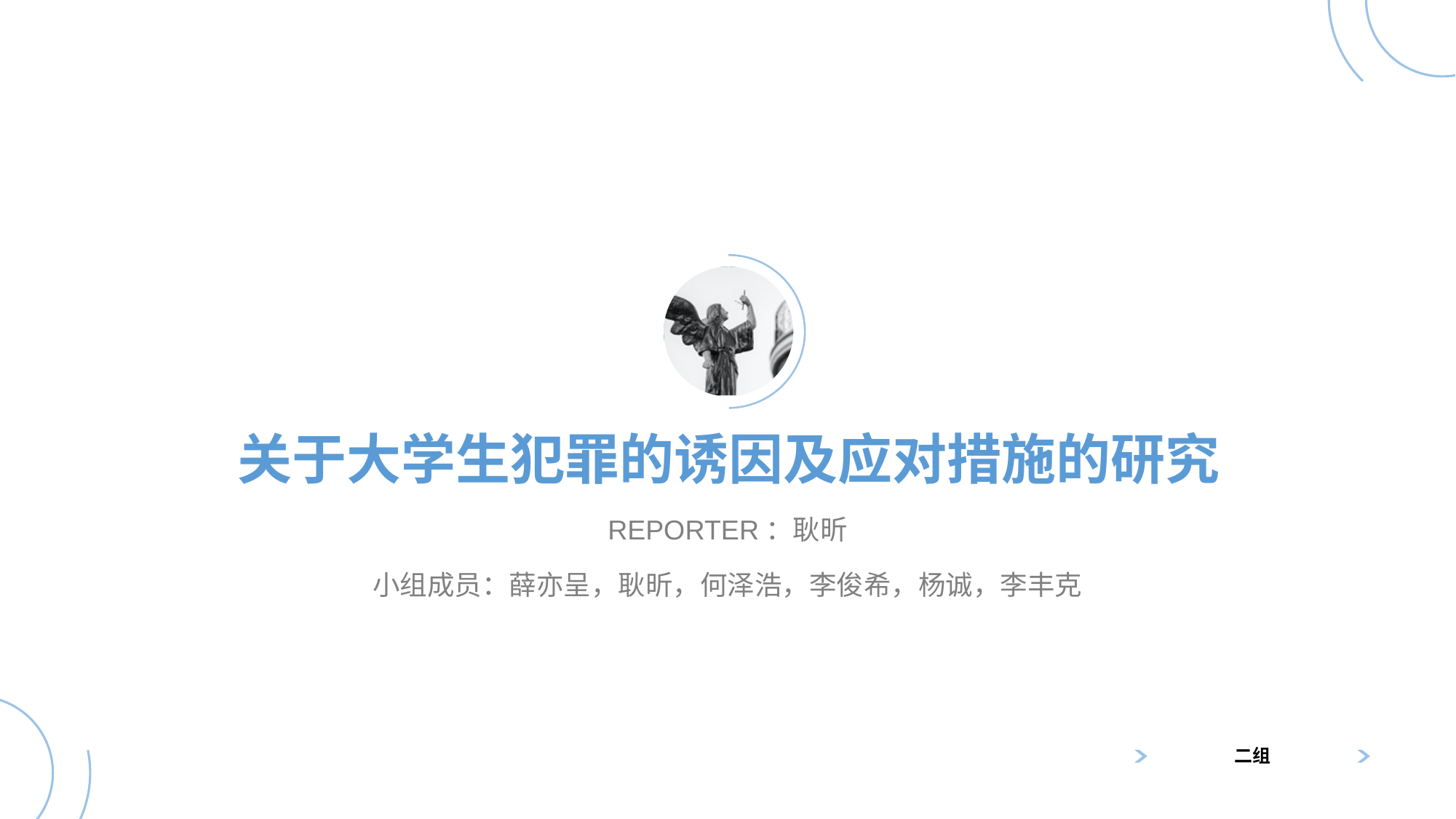

关于大学生犯罪的诱因及应对措施的研究
REPORTER：耿昕
小组成员：薛亦呈，耿昕，何泽浩，李俊希，杨诚，李丰克

二组